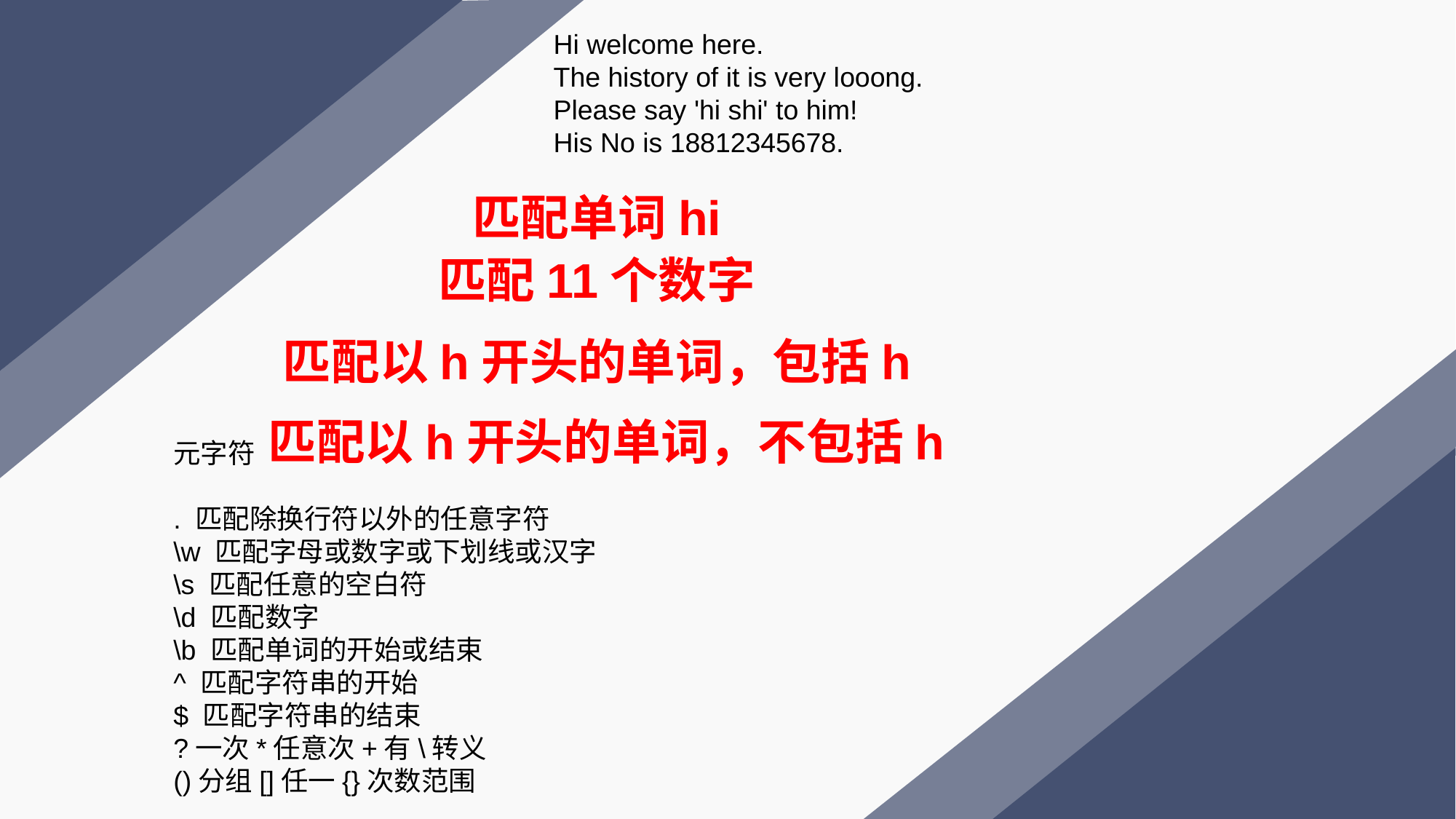

Hi welcome here.
The history of it is very looong.
Please say 'hi shi' to him!
His No is 18812345678.
匹配单词hi
匹配11个数字
匹配以h开头的单词，包括h
匹配以h开头的单词，不包括h
元字符

. 匹配除换行符以外的任意字符
\w 匹配字母或数字或下划线或汉字
\s 匹配任意的空白符
\d 匹配数字
\b 匹配单词的开始或结束
^ 匹配字符串的开始
$ 匹配字符串的结束
?一次*任意次+有\转义
()分组[]任一{}次数范围